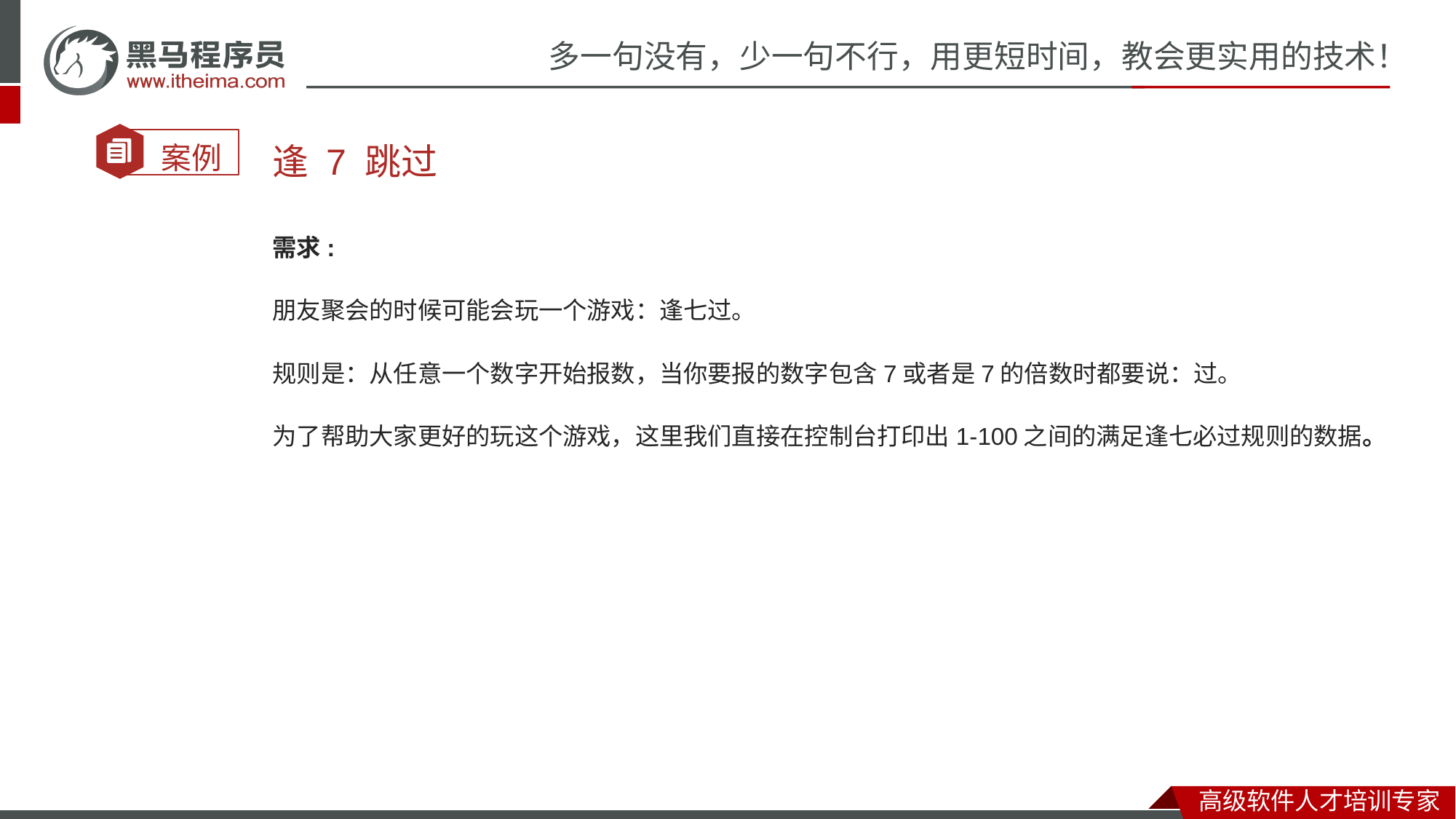

逢 7 跳过
需求:
朋友聚会的时候可能会玩一个游戏：逢七过。​
规则是：从任意一个数字开始报数，当你要报的数字包含7或者是7的倍数时都要说：过。​
为了帮助大家更好的玩这个游戏，这里我们直接在控制台打印出1-100之间的满足逢七必过规则的数据。​